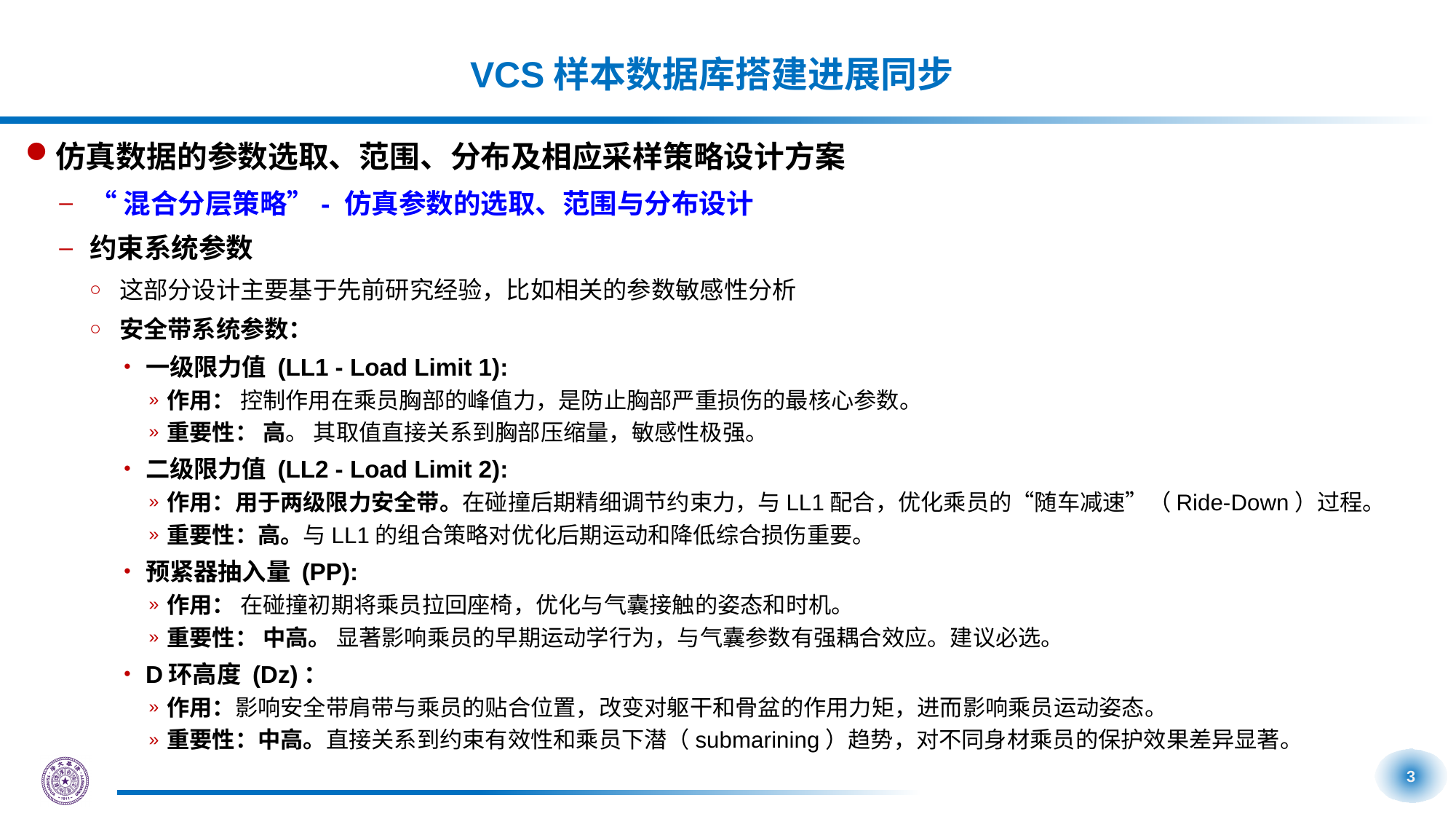

# VCS样本数据库搭建进展同步
仿真数据的参数选取、范围、分布及相应采样策略设计方案
“混合分层策略”- 仿真参数的选取、范围与分布设计
约束系统参数
这部分设计主要基于先前研究经验，比如相关的参数敏感性分析
安全带系统参数：
一级限力值 (LL1 - Load Limit 1):
作用： 控制作用在乘员胸部的峰值力，是防止胸部严重损伤的最核心参数。
重要性： 高。 其取值直接关系到胸部压缩量，敏感性极强。
二级限力值 (LL2 - Load Limit 2):
作用：用于两级限力安全带。在碰撞后期精细调节约束力，与LL1配合，优化乘员的“随车减速”（Ride-Down）过程。
重要性：高。与LL1的组合策略对优化后期运动和降低综合损伤重要。
预紧器抽入量 (PP):
作用： 在碰撞初期将乘员拉回座椅，优化与气囊接触的姿态和时机。
重要性： 中高。 显著影响乘员的早期运动学行为，与气囊参数有强耦合效应。建议必选。
D环高度 (Dz)：
作用：影响安全带肩带与乘员的贴合位置，改变对躯干和骨盆的作用力矩，进而影响乘员运动姿态。
重要性：中高。直接关系到约束有效性和乘员下潜（submarining）趋势，对不同身材乘员的保护效果差异显著。
3